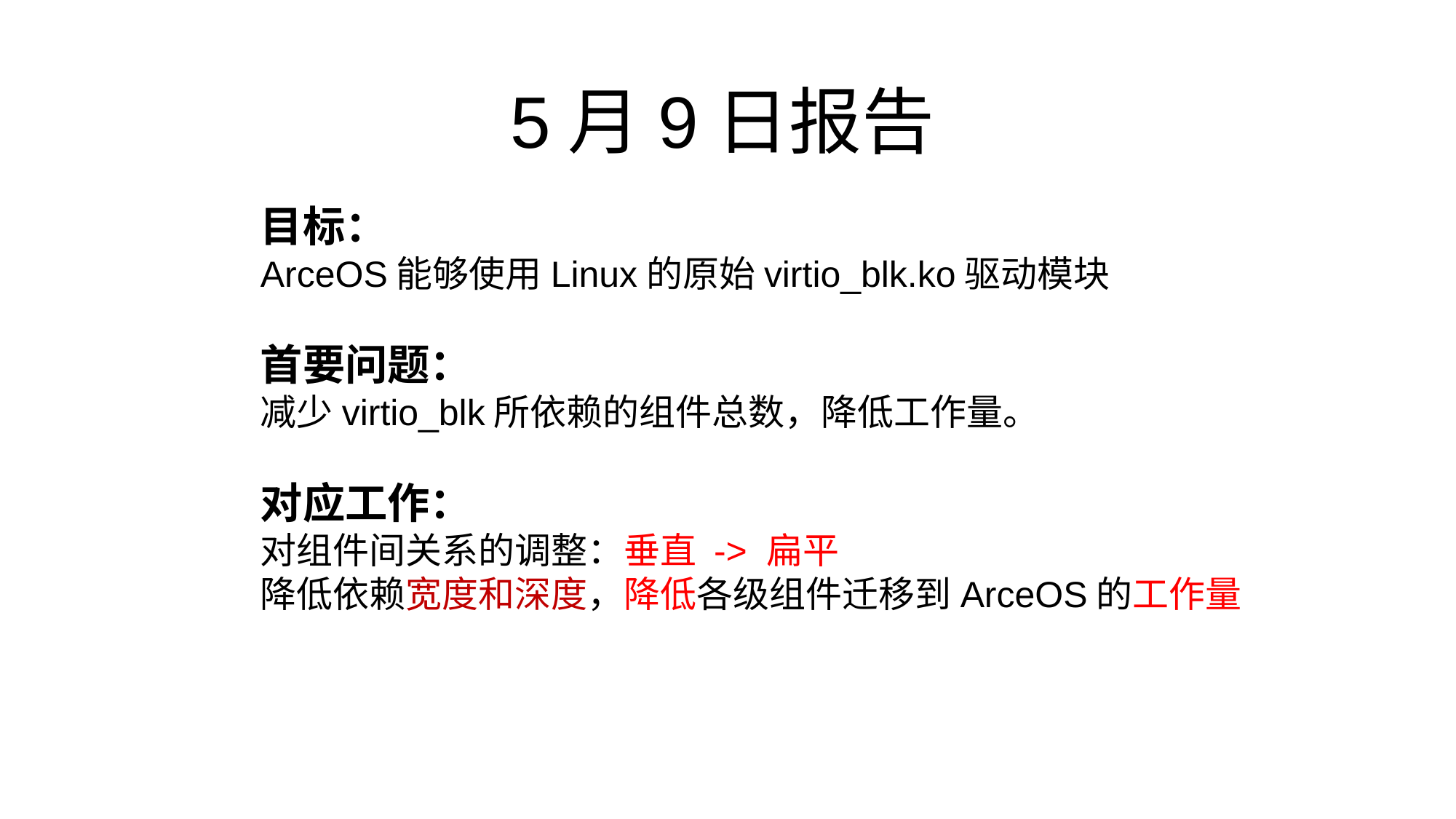

5月9日报告
目标：
ArceOS能够使用Linux的原始virtio_blk.ko驱动模块

首要问题：
减少virtio_blk所依赖的组件总数，降低工作量。

对应工作：
对组件间关系的调整：垂直 -> 扁平
降低依赖宽度和深度，降低各级组件迁移到ArceOS的工作量